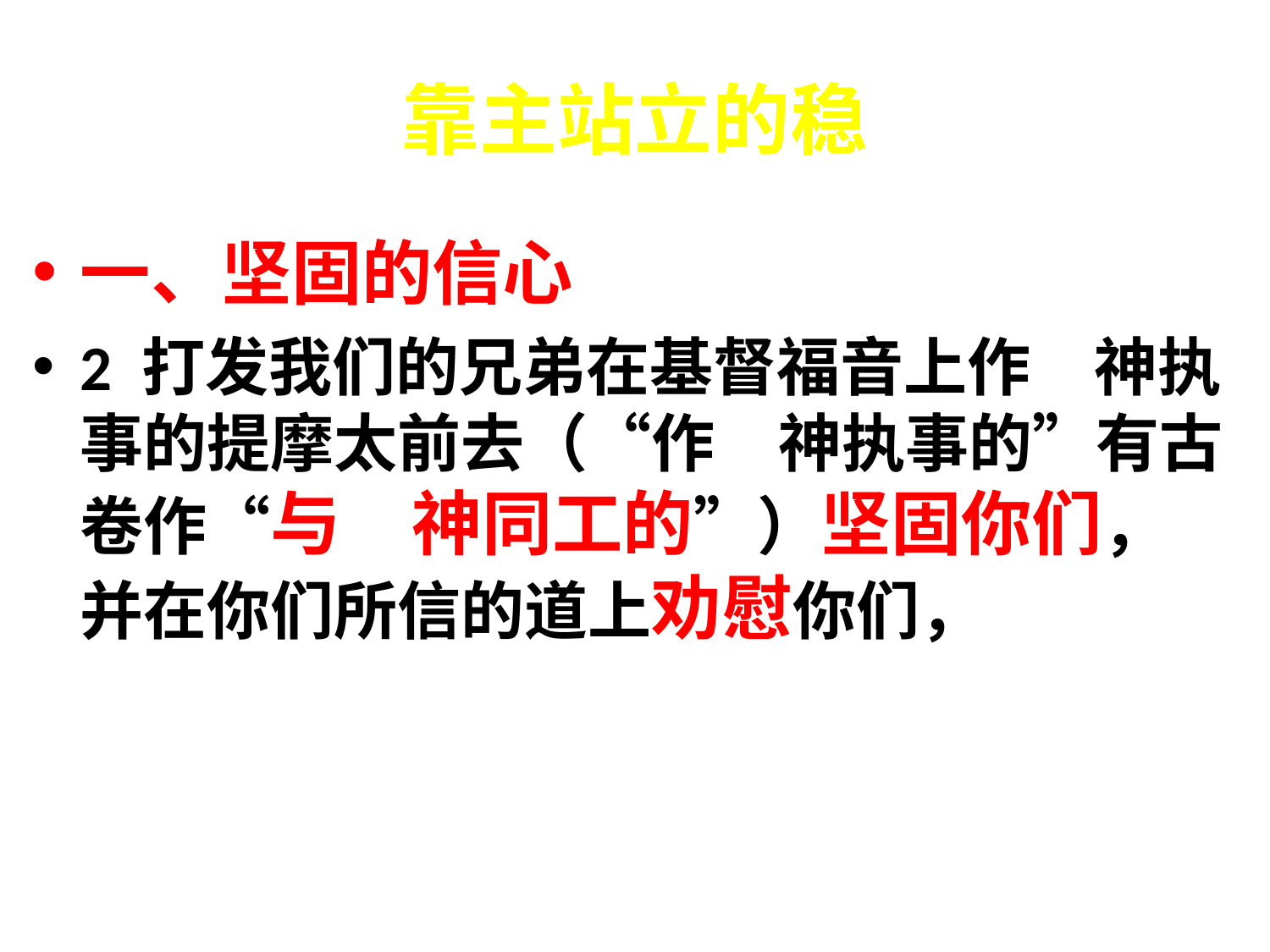

# 靠主站立的稳
一、坚固的信心
2 打发我们的兄弟在基督福音上作　神执事的提摩太前去（“作　神执事的”有古卷作“与　神同工的”）坚固你们，并在你们所信的道上劝慰你们，